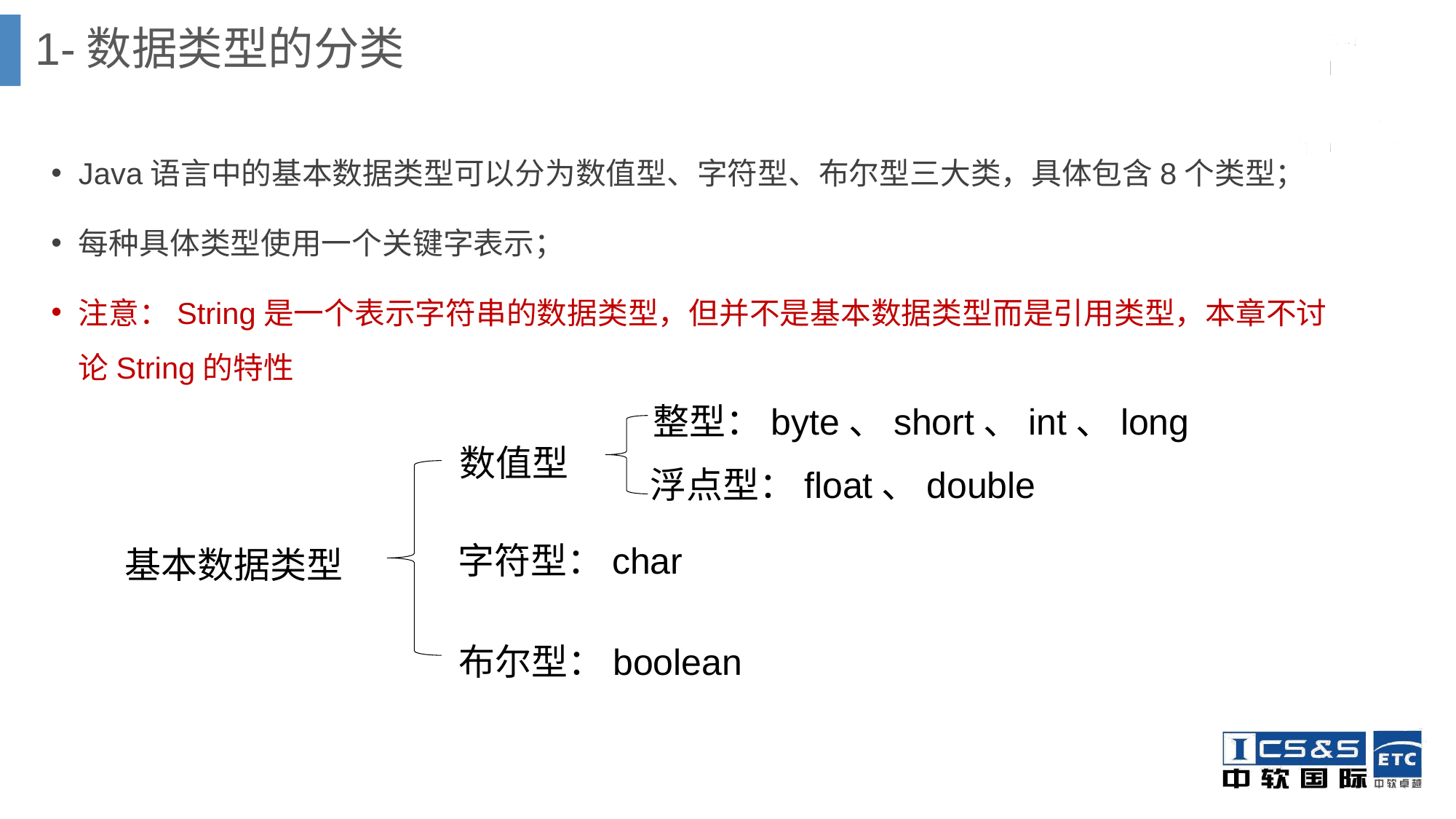

# 1-数据类型的分类
Java语言中的基本数据类型可以分为数值型、字符型、布尔型三大类，具体包含8个类型；
每种具体类型使用一个关键字表示；
注意：String是一个表示字符串的数据类型，但并不是基本数据类型而是引用类型，本章不讨论String的特性

整型：byte、short、int、long

数值型
浮点型：float、double

字符型：char
基本数据类型
布尔型：boolean